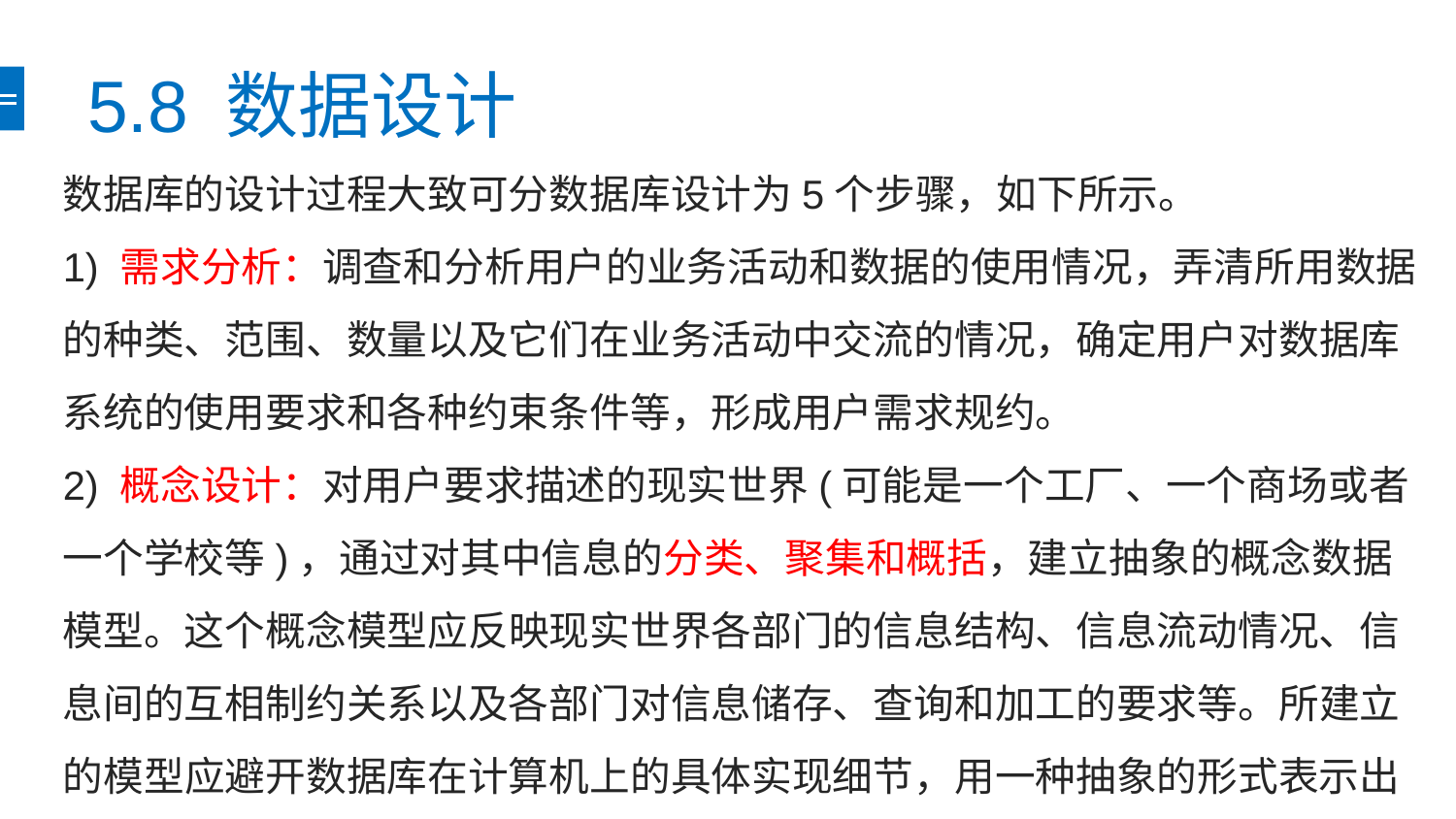

# 5.8 数据设计
数据库的设计过程大致可分数据库设计为5个步骤，如下所示。
1) 需求分析：调查和分析用户的业务活动和数据的使用情况，弄清所用数据的种类、范围、数量以及它们在业务活动中交流的情况，确定用户对数据库系统的使用要求和各种约束条件等，形成用户需求规约。
2) 概念设计：对用户要求描述的现实世界(可能是一个工厂、一个商场或者一个学校等)，通过对其中信息的分类、聚集和概括，建立抽象的概念数据模型。这个概念模型应反映现实世界各部门的信息结构、信息流动情况、信息间的互相制约关系以及各部门对信息储存、查询和加工的要求等。所建立的模型应避开数据库在计算机上的具体实现细节，用一种抽象的形式表示出来。